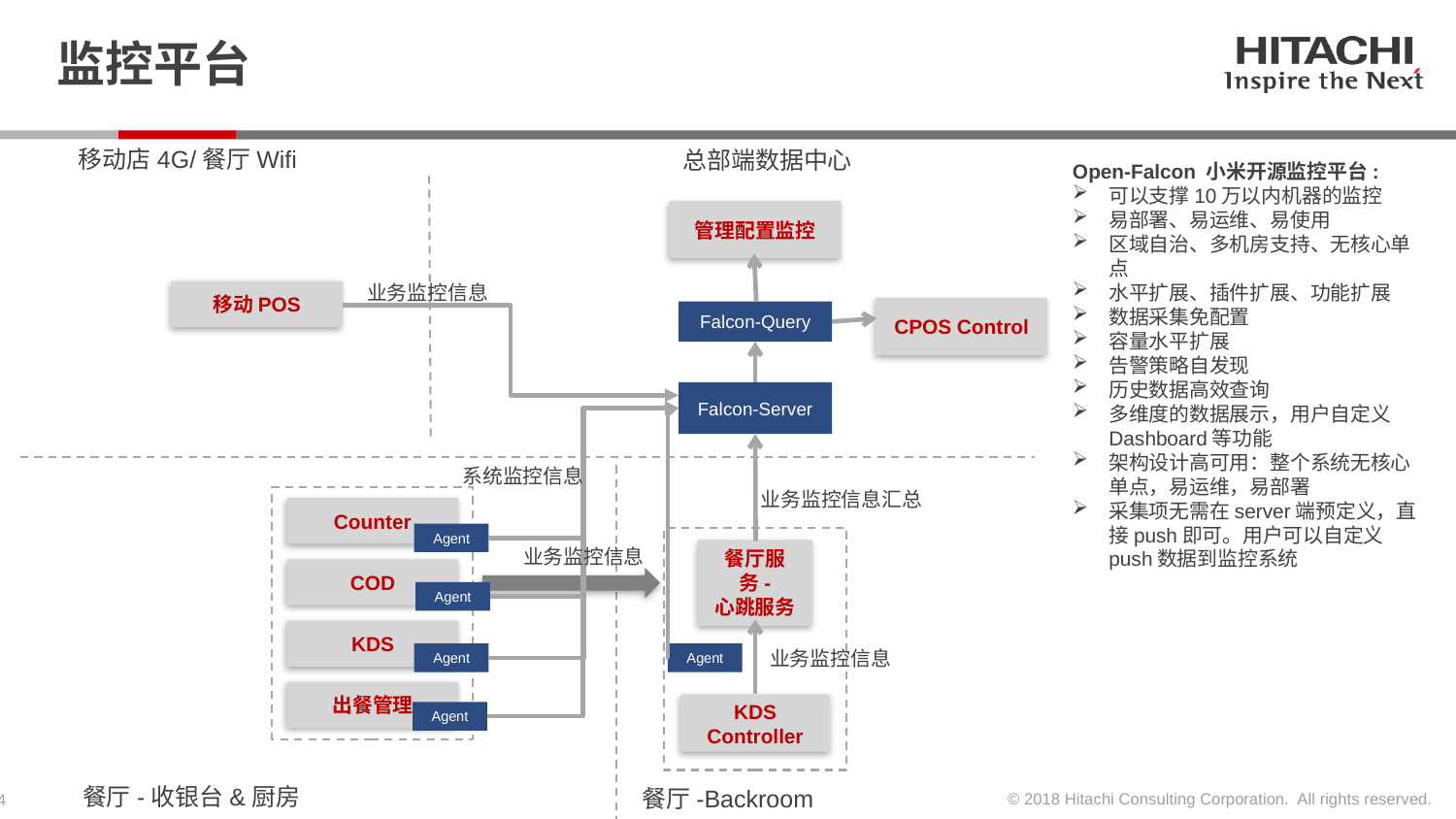

# 监控平台
移动店4G/餐厅Wifi
总部端数据中心
Open-Falcon 小米开源监控平台:
可以支撑10万以内机器的监控
易部署、易运维、易使用
区域自治、多机房支持、无核心单点
水平扩展、插件扩展、功能扩展
数据采集免配置
容量水平扩展
告警策略自发现
历史数据高效查询
多维度的数据展示，用户自定义Dashboard等功能
架构设计高可用：整个系统无核心单点，易运维，易部署
采集项无需在server端预定义，直接push即可。用户可以自定义push数据到监控系统
管理配置监控
业务监控信息
移动POS
CPOS Control
Falcon-Query
Falcon-Server
系统监控信息
业务监控信息汇总

Counter
Agent

业务监控信息
餐厅服务-
心跳服务
COD

Agent
KDS
业务监控信息
Agent
Agent
出餐管理
KDS Controller
Agent
餐厅-收银台&厨房
餐厅-Backroom